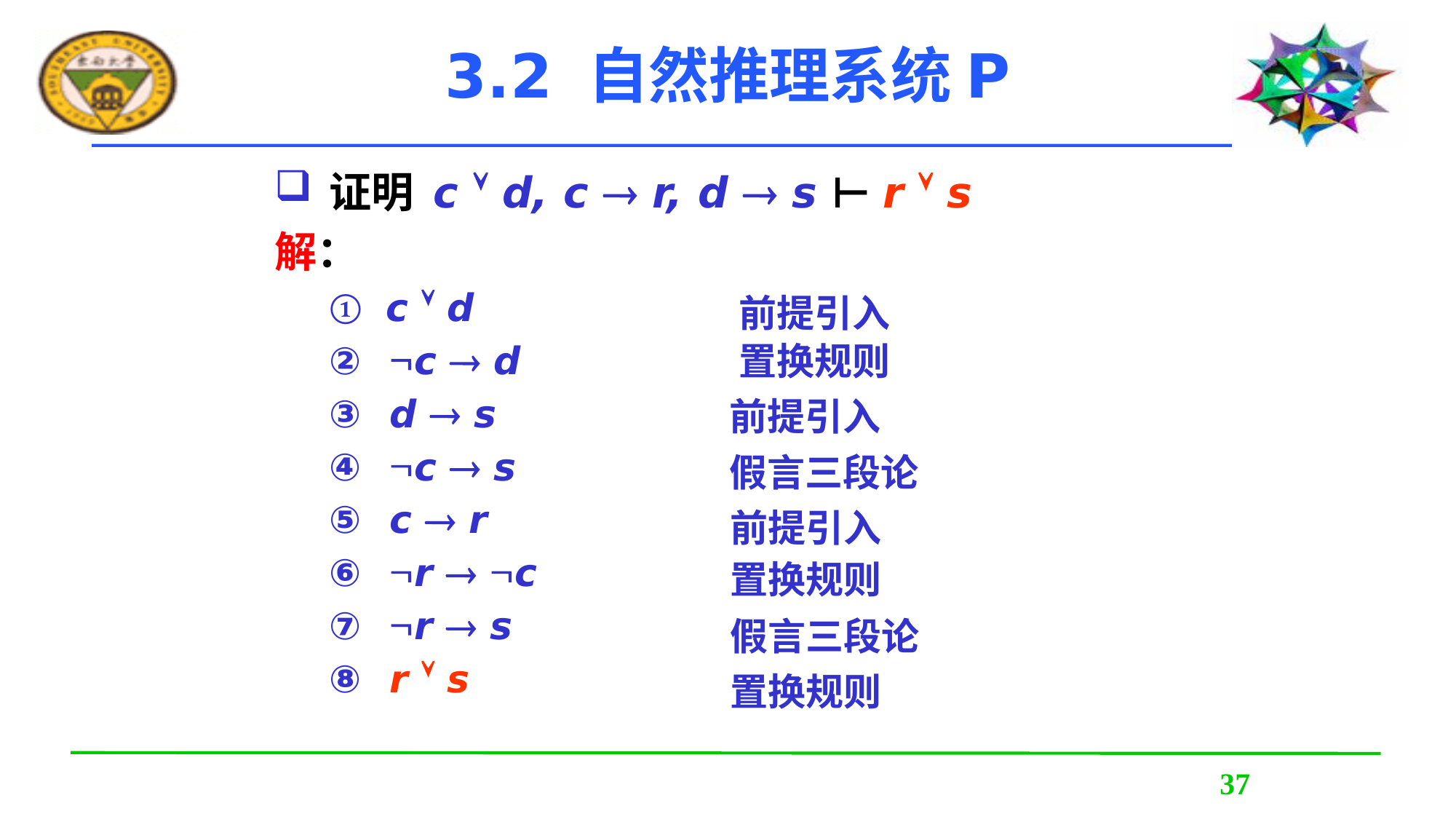

# 3.2 自然推理系统P
证明 c ∨ d, c → r, d → s ⊢ r ∨ s
解：
 c ∨ d
 ¬c → d
 d → s
 ¬c → s
 c → r
 ¬r → ¬c
 ¬r → s
 r ∨ s
 前提引入
 置换规则
前提引入
假言三段论
前提引入
置换规则
假言三段论
置换规则